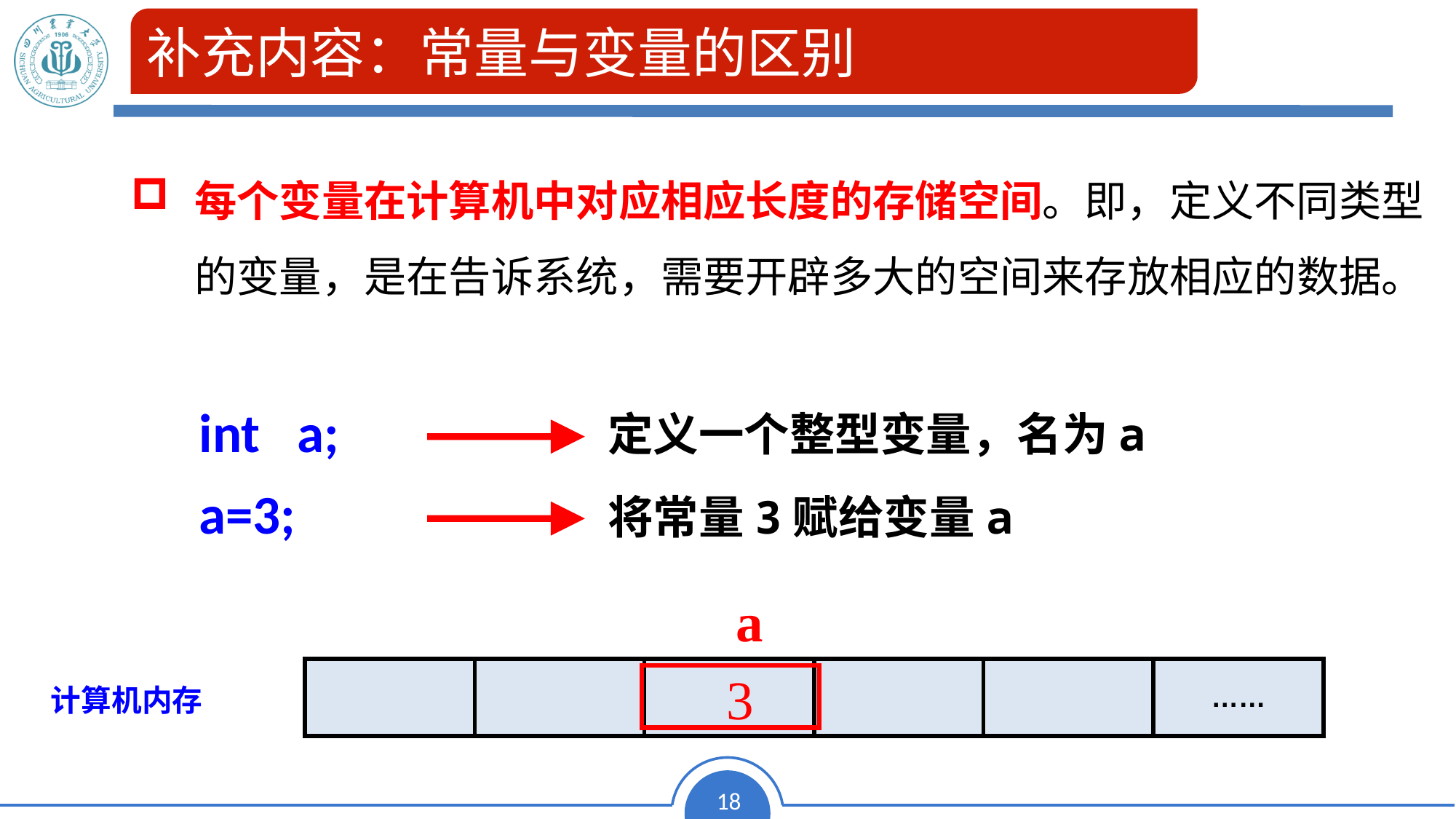

补充内容：常量与变量的区别
每个变量在计算机中对应相应长度的存储空间。即，定义不同类型的变量，是在告诉系统，需要开辟多大的空间来存放相应的数据。
int   a;
a=3;
定义一个整型变量，名为a

将常量3赋给变量a

a

|  |  |  |  |  | …… |
| --- | --- | --- | --- | --- | --- |
3
计算机内存